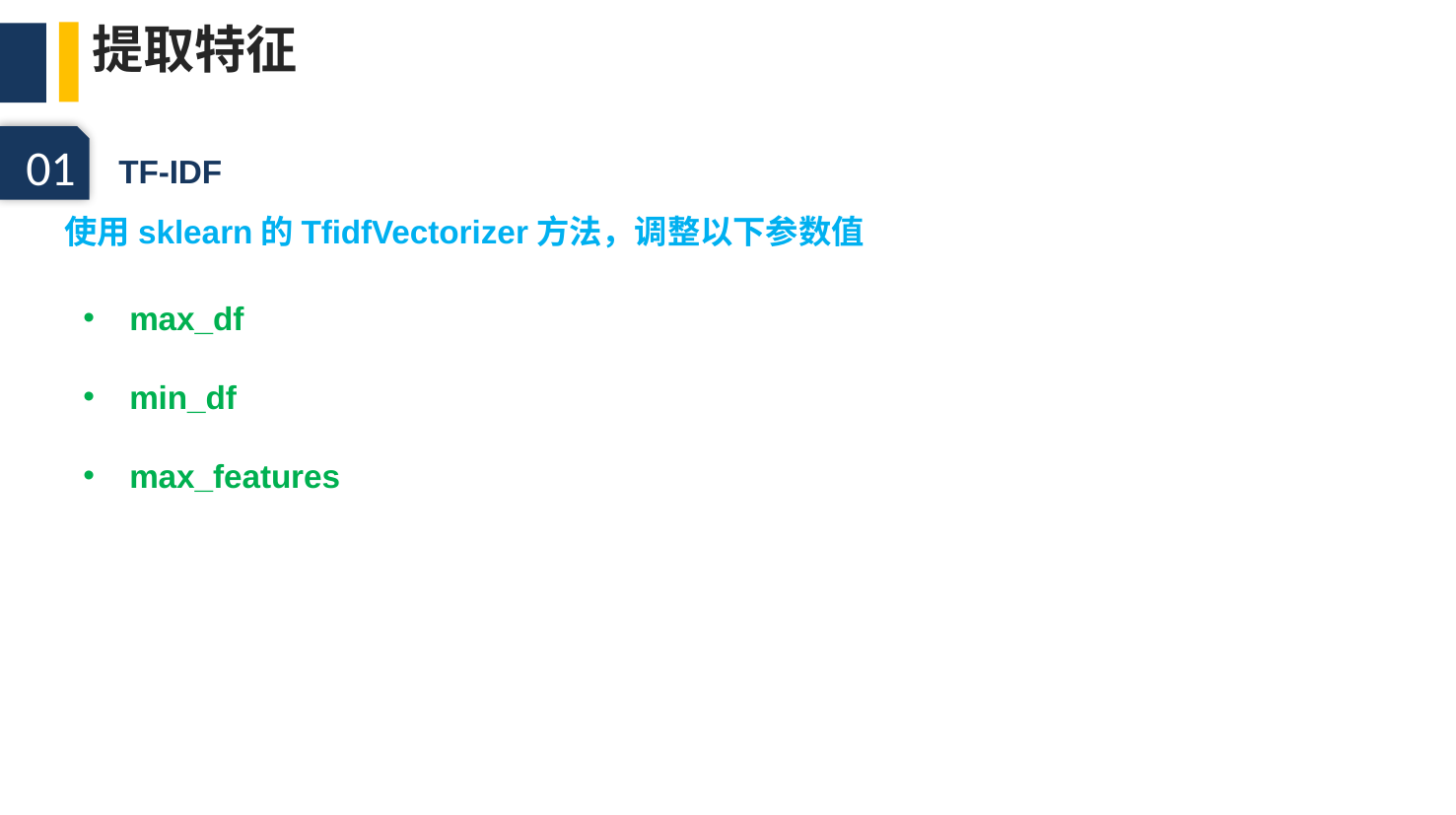

提取特征

01
TF-IDF
使用sklearn的TfidfVectorizer方法，调整以下参数值
max_df

min_df

max_features